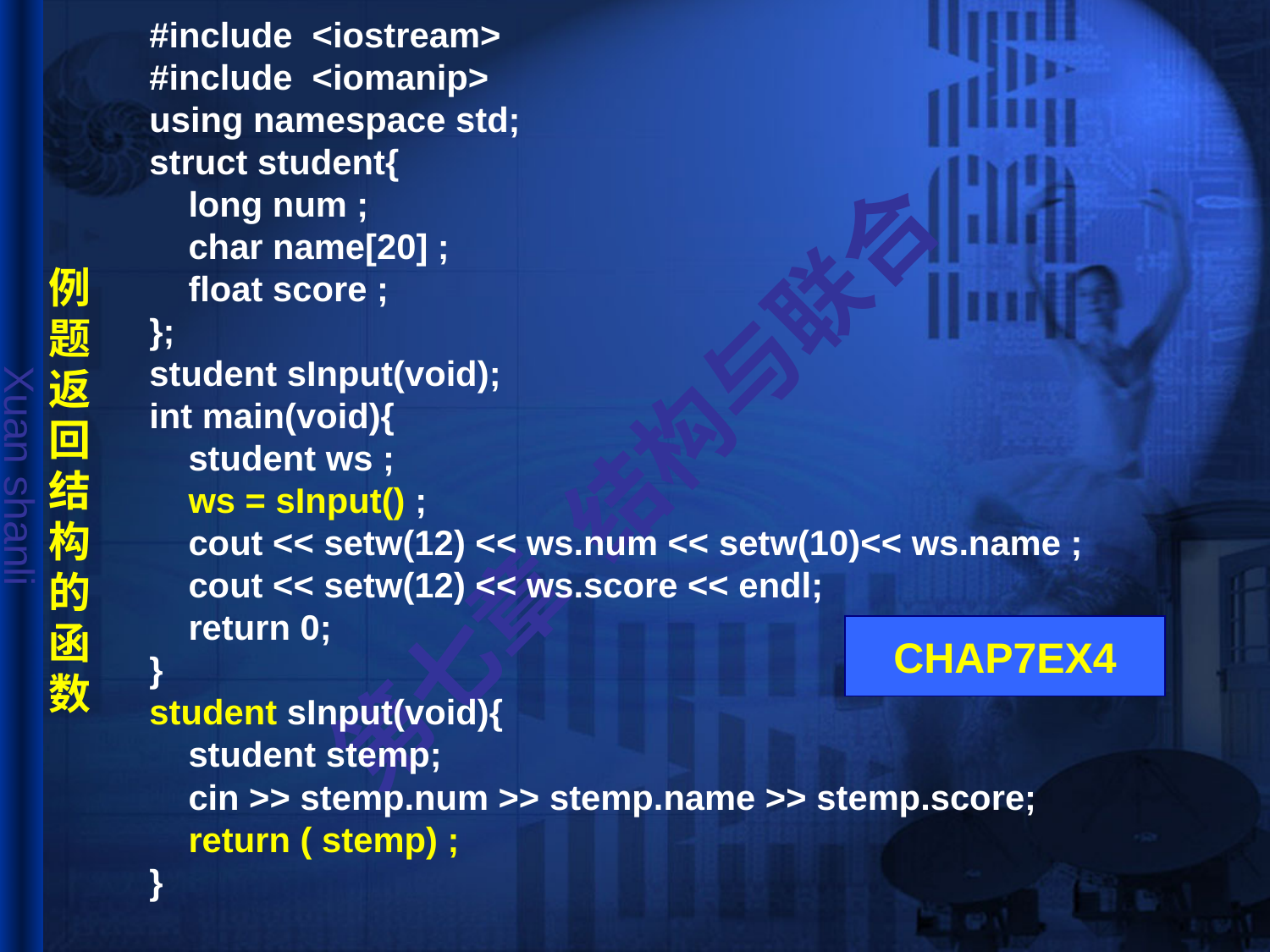

#include  <iostream>
#include  <iomanip>
using namespace std;
struct student{
    long num ;
    char name[20] ;
    float score ;
};
student sInput(void);
int main(void){
    student ws ;
    ws = sInput() ;
    cout << setw(12) << ws.num << setw(10)<< ws.name ;
    cout << setw(12) << ws.score << endl;
    return 0;
}
student sInput(void){
    student stemp;
    cin >> stemp.num >> stemp.name >> stemp.score;
    return ( stemp) ;
}
# 例题返回结构的函数
CHAP7EX4